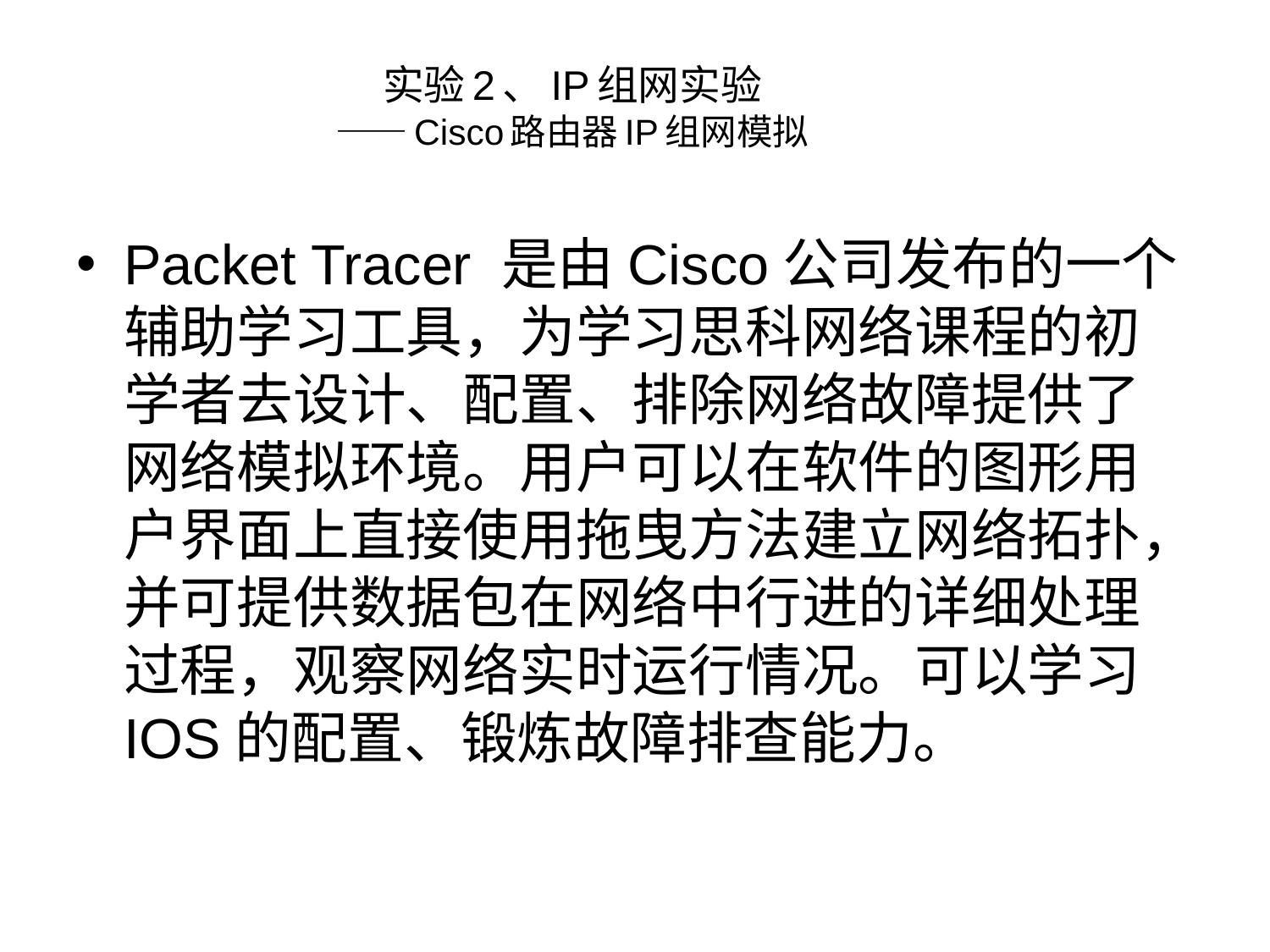

# 实验2、IP组网实验 ——Cisco路由器IP组网模拟
Packet Tracer 是由Cisco公司发布的一个辅助学习工具，为学习思科网络课程的初学者去设计、配置、排除网络故障提供了网络模拟环境。用户可以在软件的图形用户界面上直接使用拖曳方法建立网络拓扑，并可提供数据包在网络中行进的详细处理过程，观察网络实时运行情况。可以学习IOS的配置、锻炼故障排查能力。